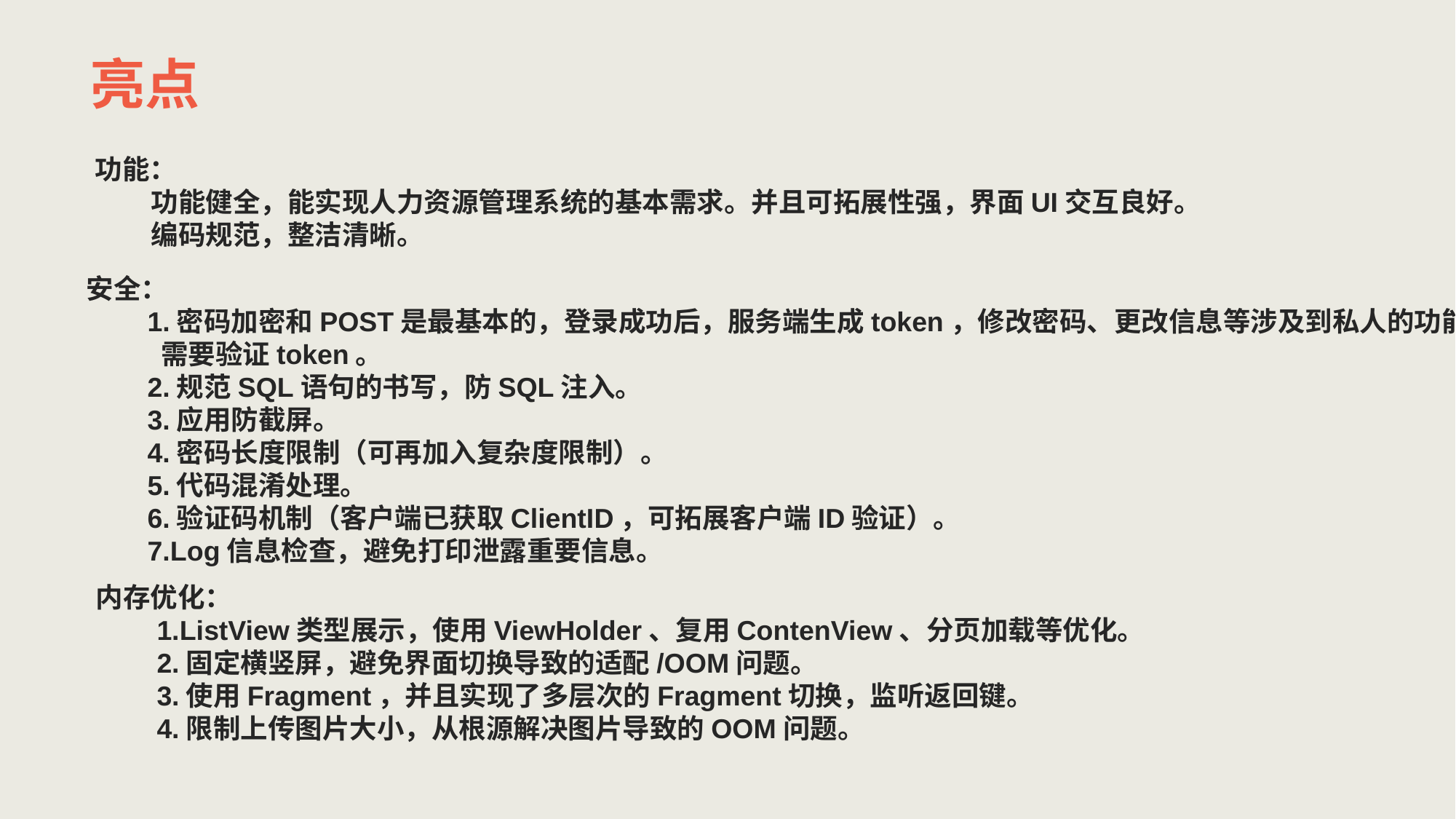

亮点
功能：
        功能健全，能实现人力资源管理系统的基本需求。并且可拓展性强，界面UI交互良好。
        编码规范，整洁清晰。
安全：
        1.密码加密和POST是最基本的，登录成功后，服务端生成token，修改密码、更改信息等涉及到私人的功能
           需要验证token。
        2.规范SQL语句的书写，防SQL注入。
        3.应用防截屏。
        4.密码长度限制（可再加入复杂度限制）。
        5.代码混淆处理。
        6.验证码机制（客户端已获取ClientID，可拓展客户端ID验证）。
        7.Log信息检查，避免打印泄露重要信息。
内存优化：
        1.ListView类型展示，使用ViewHolder、复用ContenView、分页加载等优化。
        2.固定横竖屏，避免界面切换导致的适配/OOM问题。
        3.使用Fragment，并且实现了多层次的Fragment切换，监听返回键。
        4.限制上传图片大小，从根源解决图片导致的OOM问题。